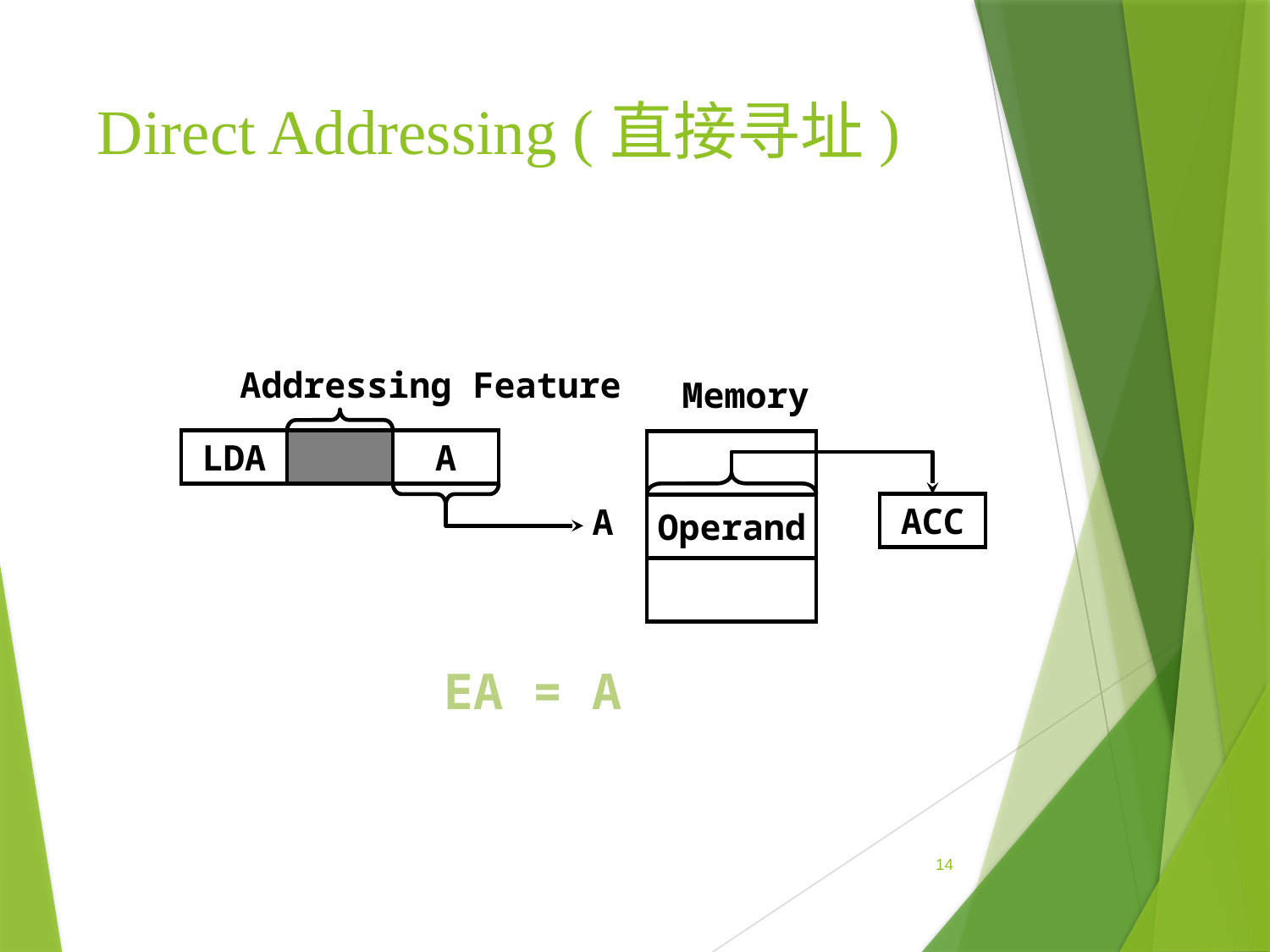

# Direct Addressing (直接寻址)

Addressing Feature

Memory

Operand

LDA

A

A
ACC

EA = A
14